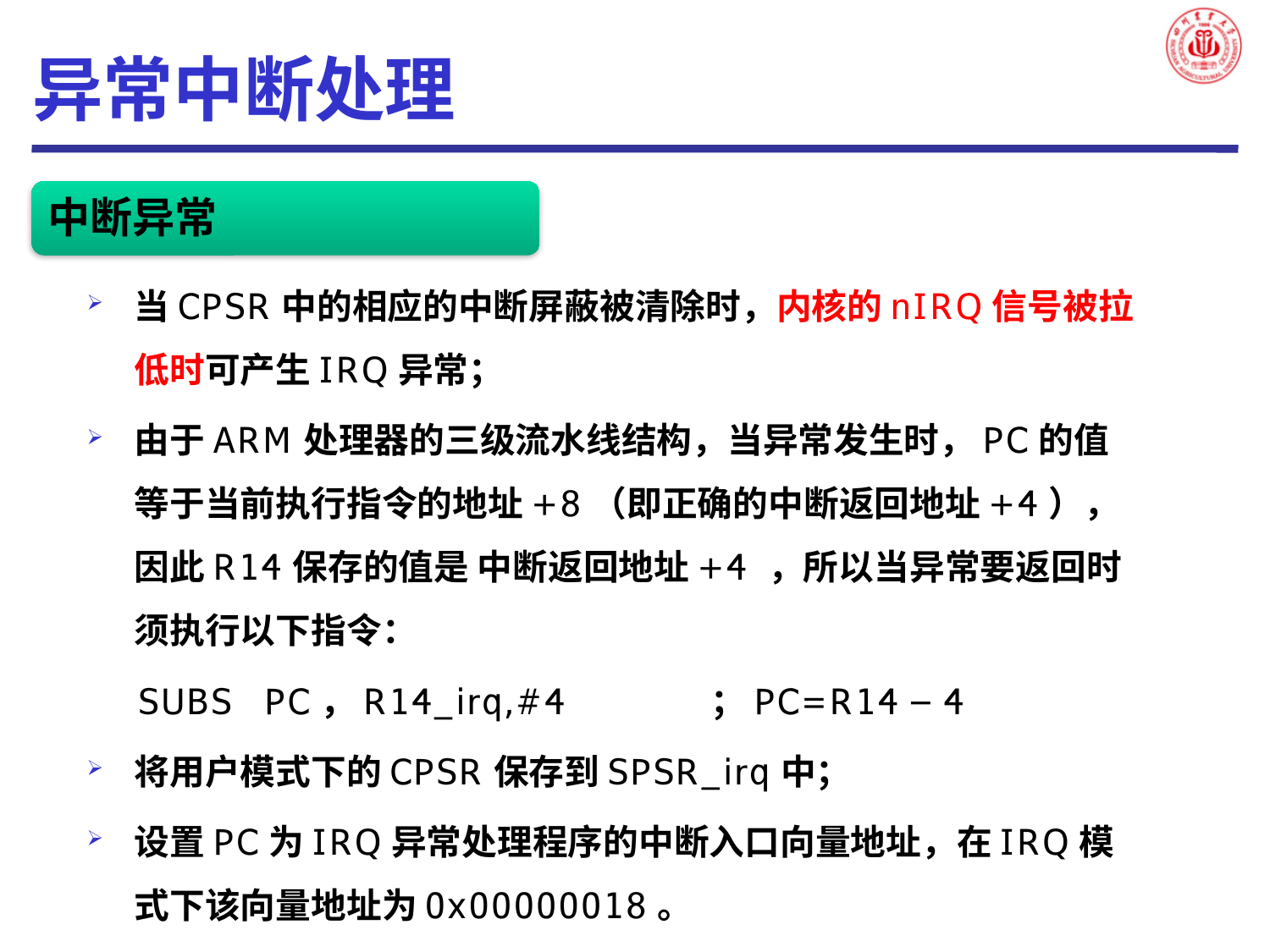

异常中断处理
中断异常
当CPSR中的相应的中断屏蔽被清除时，内核的nIRQ信号被拉低时可产生IRQ异常；
由于ARM处理器的三级流水线结构，当异常发生时，PC的值等于当前执行指令的地址+8（即正确的中断返回地址+4），因此R14保存的值是 中断返回地址+4 ，所以当异常要返回时须执行以下指令：
     SUBS   PC，R14_irq,#4             ；PC=R14 – 4
将用户模式下的CPSR保存到SPSR_irq中；
设置PC为IRQ异常处理程序的中断入口向量地址，在IRQ模式下该向量地址为0x00000018。

99